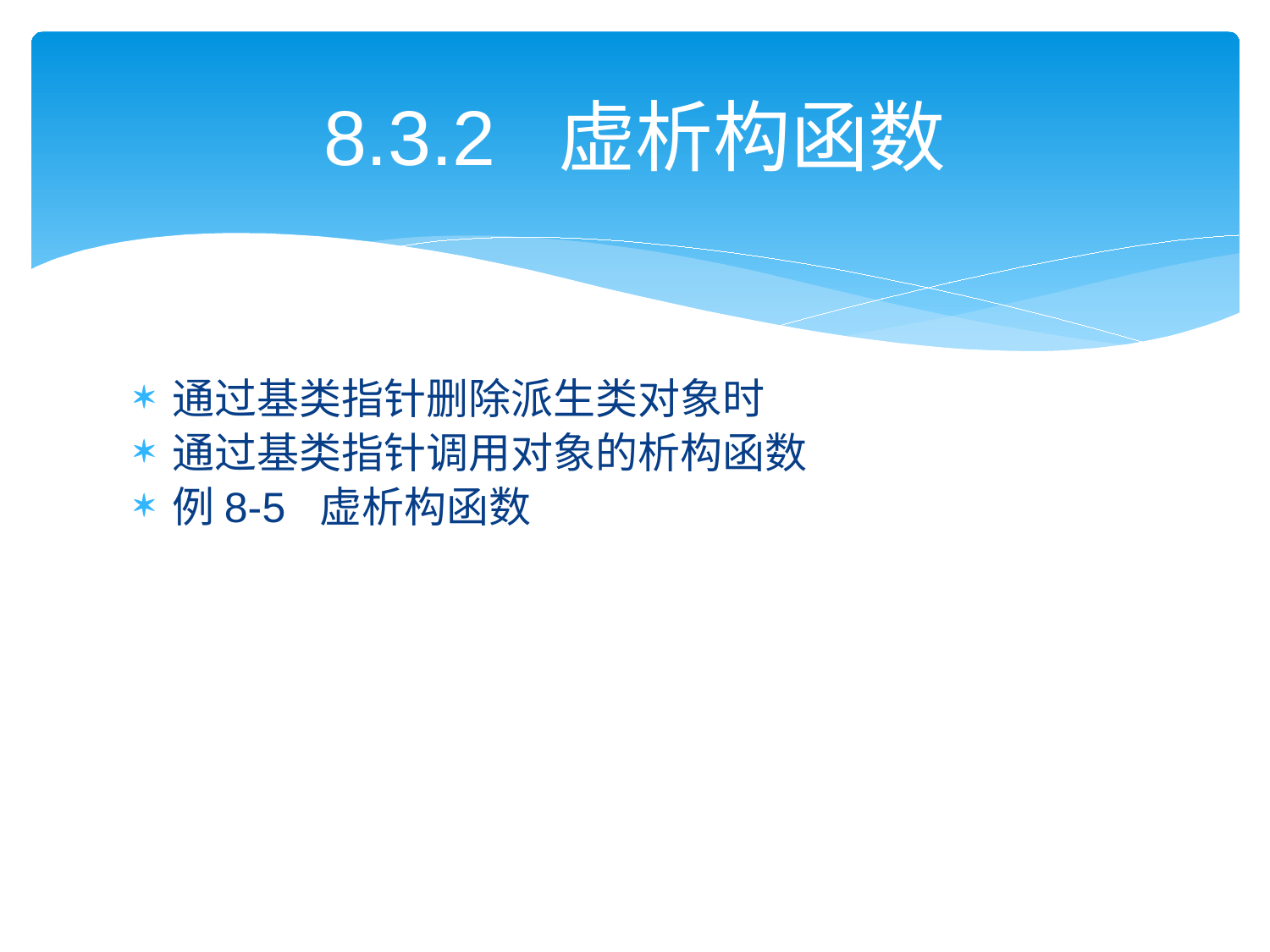

# 8.3.2  虚析构函数
通过基类指针删除派生类对象时
通过基类指针调用对象的析构函数
例8-5  虚析构函数